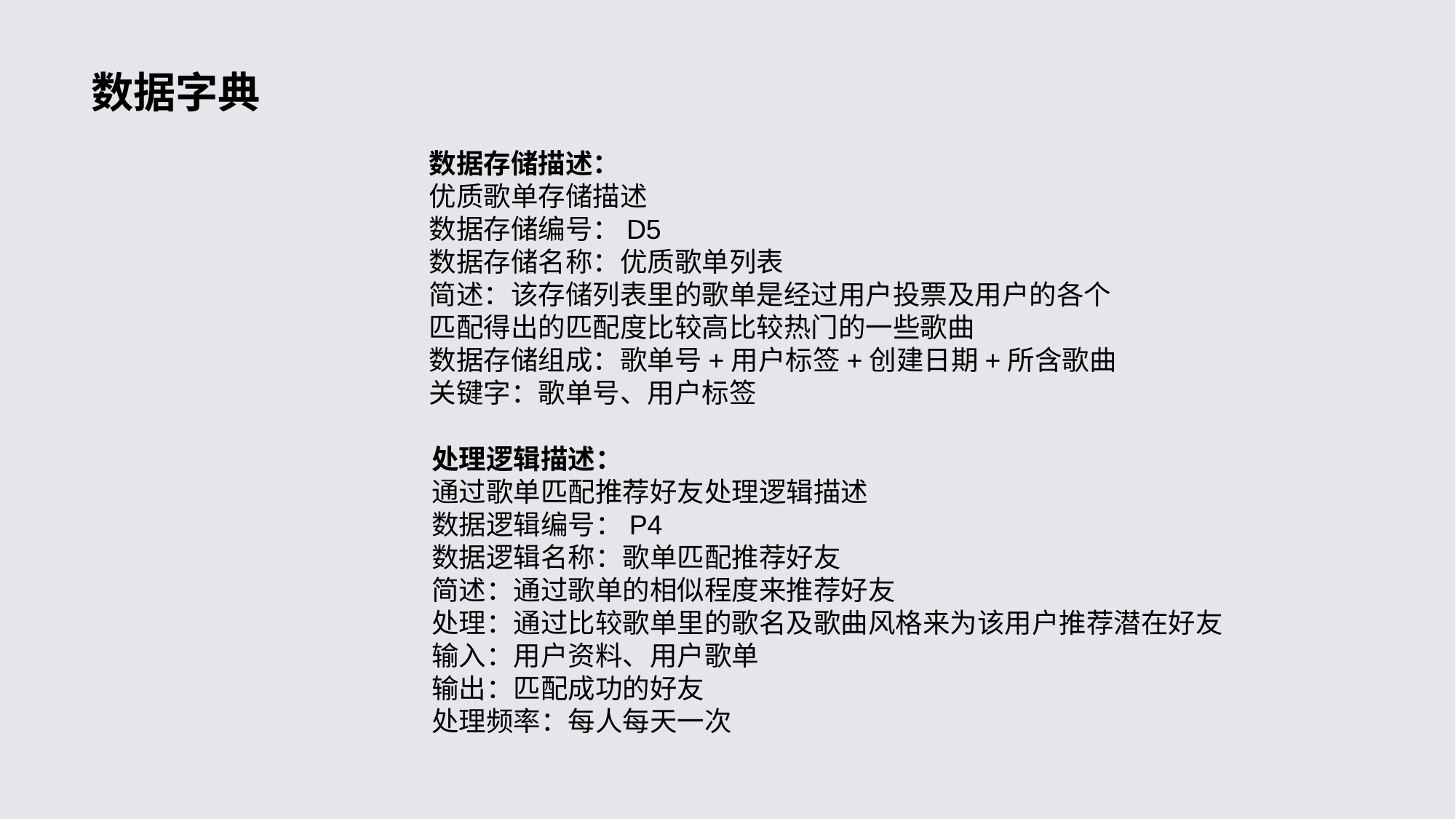

# 数据字典
数据存储描述：
优质歌单存储描述
数据存储编号：D5
数据存储名称：优质歌单列表
简述：该存储列表里的歌单是经过用户投票及用户的各个匹配得出的匹配度比较高比较热门的一些歌曲
数据存储组成：歌单号+用户标签+创建日期+所含歌曲
关键字：歌单号、用户标签
处理逻辑描述：
通过歌单匹配推荐好友处理逻辑描述
数据逻辑编号：P4
数据逻辑名称：歌单匹配推荐好友
简述：通过歌单的相似程度来推荐好友
处理：通过比较歌单里的歌名及歌曲风格来为该用户推荐潜在好友
输入：用户资料、用户歌单
输出：匹配成功的好友
处理频率：每人每天一次
8